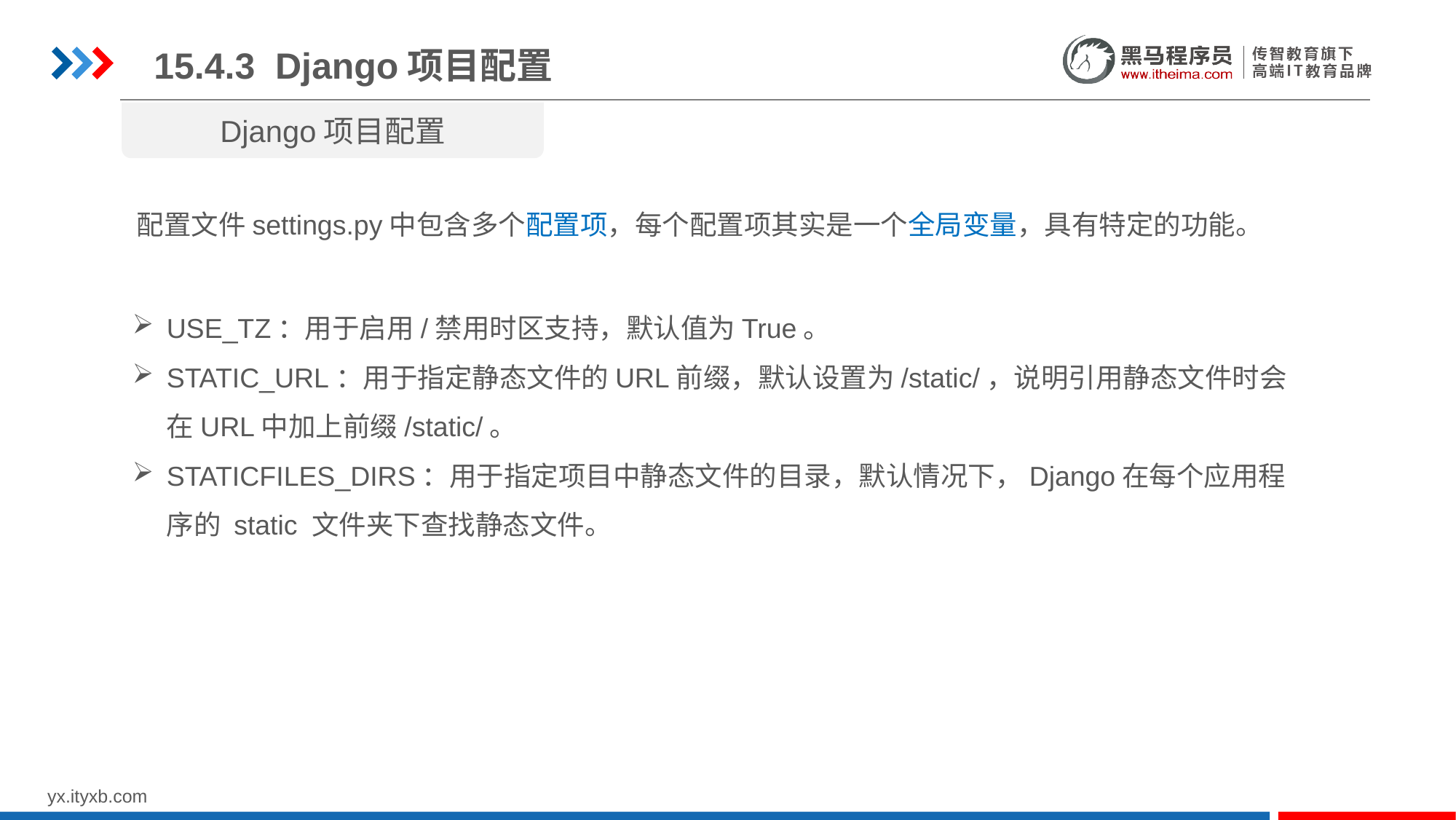

15.4.3  Django项目配置

Django项目配置
配置文件settings.py中包含多个配置项，每个配置项其实是一个全局变量，具有特定的功能。
USE_TZ：用于启用/禁用时区支持，默认值为True。
STATIC_URL：用于指定静态文件的URL前缀，默认设置为/static/，说明引用静态文件时会在URL中加上前缀/static/。
STATICFILES_DIRS：用于指定项目中静态文件的目录，默认情况下，Django在每个应用程序的 static 文件夹下查找静态文件。